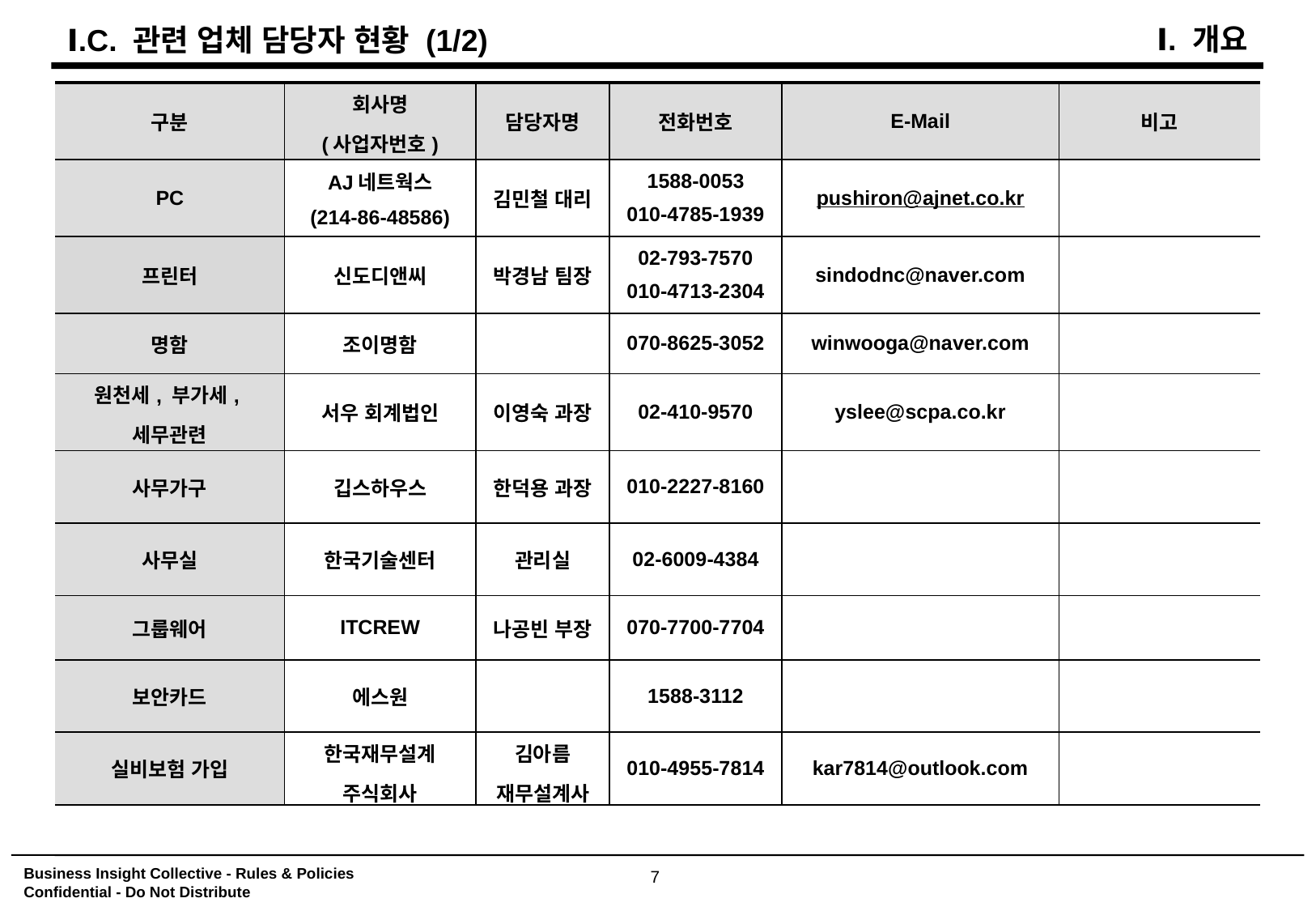

Ⅰ. 개요
Ⅰ.C. 관련 업체 담당자 현황 (1/2)
| 구분 | 회사명 (사업자번호) | 담당자명 | 전화번호 | E-Mail | 비고 |
| --- | --- | --- | --- | --- | --- |
| PC | AJ네트웍스 (214-86-48586) | 김민철 대리 | 1588-0053 010-4785-1939 | pushiron@ajnet.co.kr |  |
| 프린터 | 신도디앤씨 | 박경남 팀장 | 02-793-7570 010-4713-2304 | sindodnc@naver.com |  |
| 명함 | 조이명함 |  | 070-8625-3052 | winwooga@naver.com |  |
| 원천세, 부가세, 세무관련 | 서우 회계법인 | 이영숙 과장 | 02-410-9570 | yslee@scpa.co.kr |  |
| 사무가구 | 깁스하우스 | 한덕용 과장 | 010-2227-8160 |  |  |
| 사무실 | 한국기술센터 | 관리실 | 02-6009-4384 |  |  |
| 그룹웨어 | ITCREW | 나공빈 부장 | 070-7700-7704 |  |  |
| 보안카드 | 에스원 |  | 1588-3112 |  |  |
| 실비보험 가입 | 한국재무설계 주식회사 | 김아름 재무설계사 | 010-4955-7814 | kar7814@outlook.com |  |